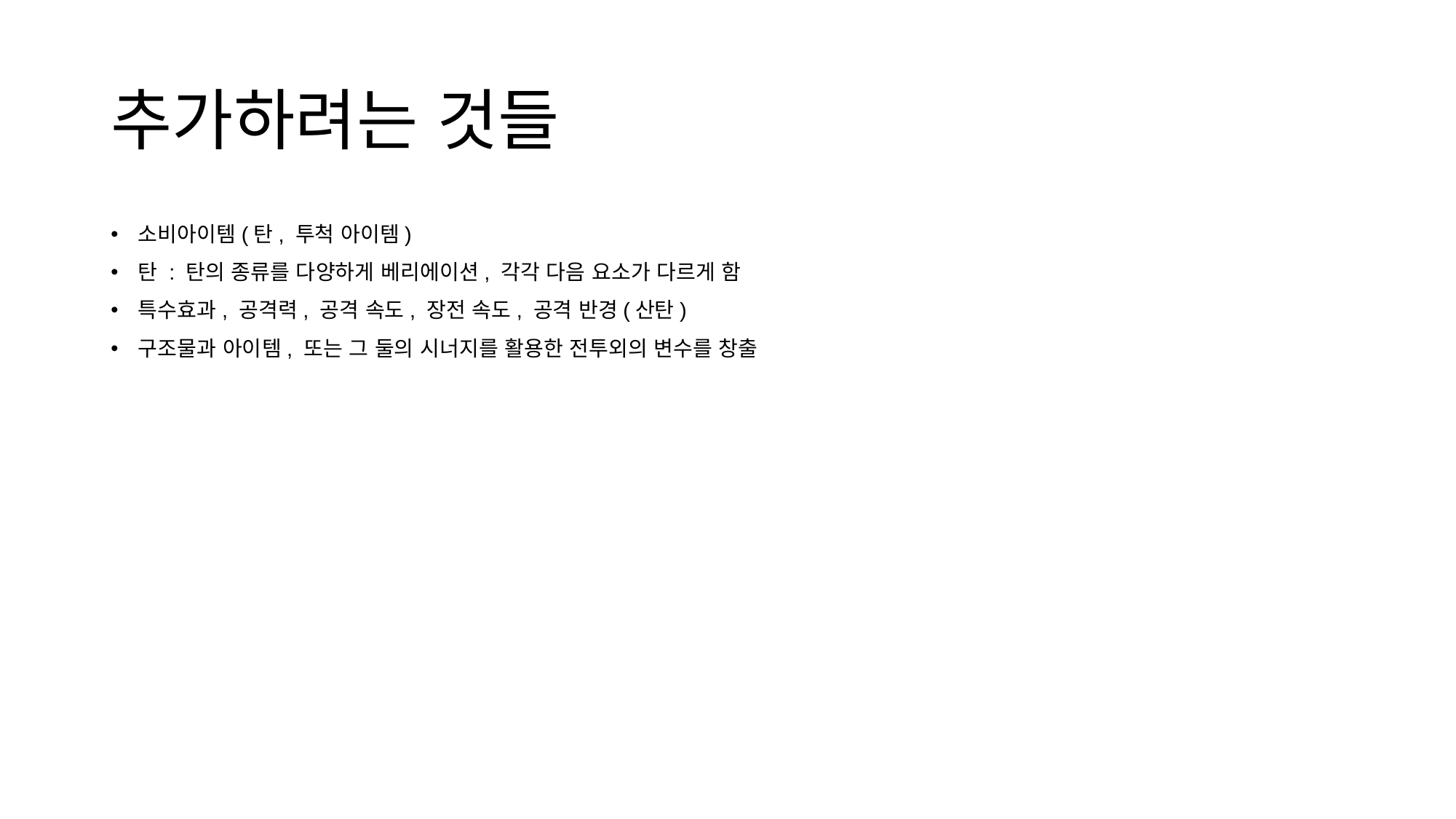

# 추가하려는 것들
소비아이템(탄, 투척 아이템)
탄 : 탄의 종류를 다양하게 베리에이션, 각각 다음 요소가 다르게 함
특수효과, 공격력, 공격 속도, 장전 속도, 공격 반경(산탄)
구조물과 아이템, 또는 그 둘의 시너지를 활용한 전투외의 변수를 창출